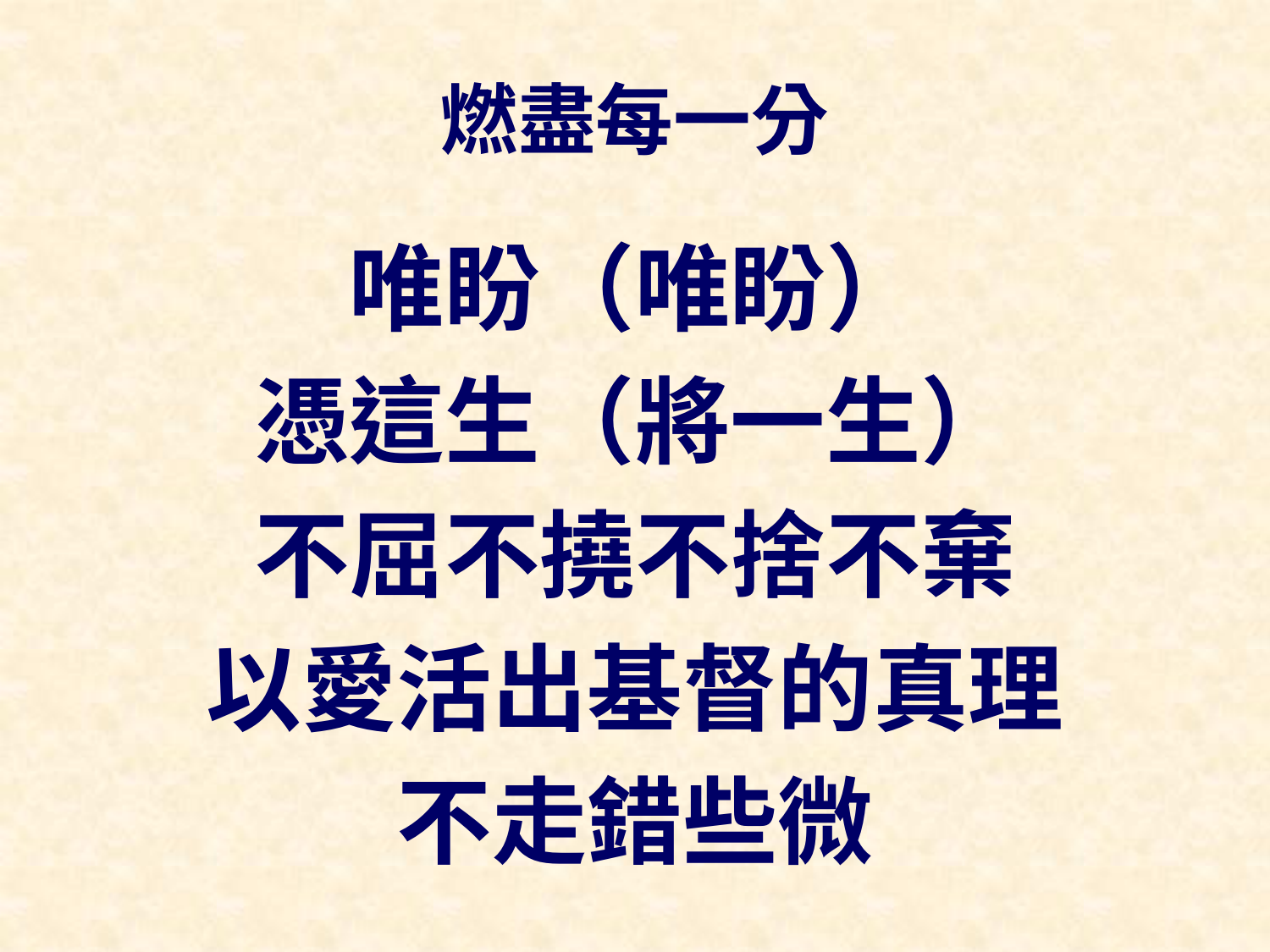

# 燃盡每一分
唯盼（唯盼）
憑這生（將一生）
不屈不撓不捨不棄
以愛活出基督的真理
不走錯些微